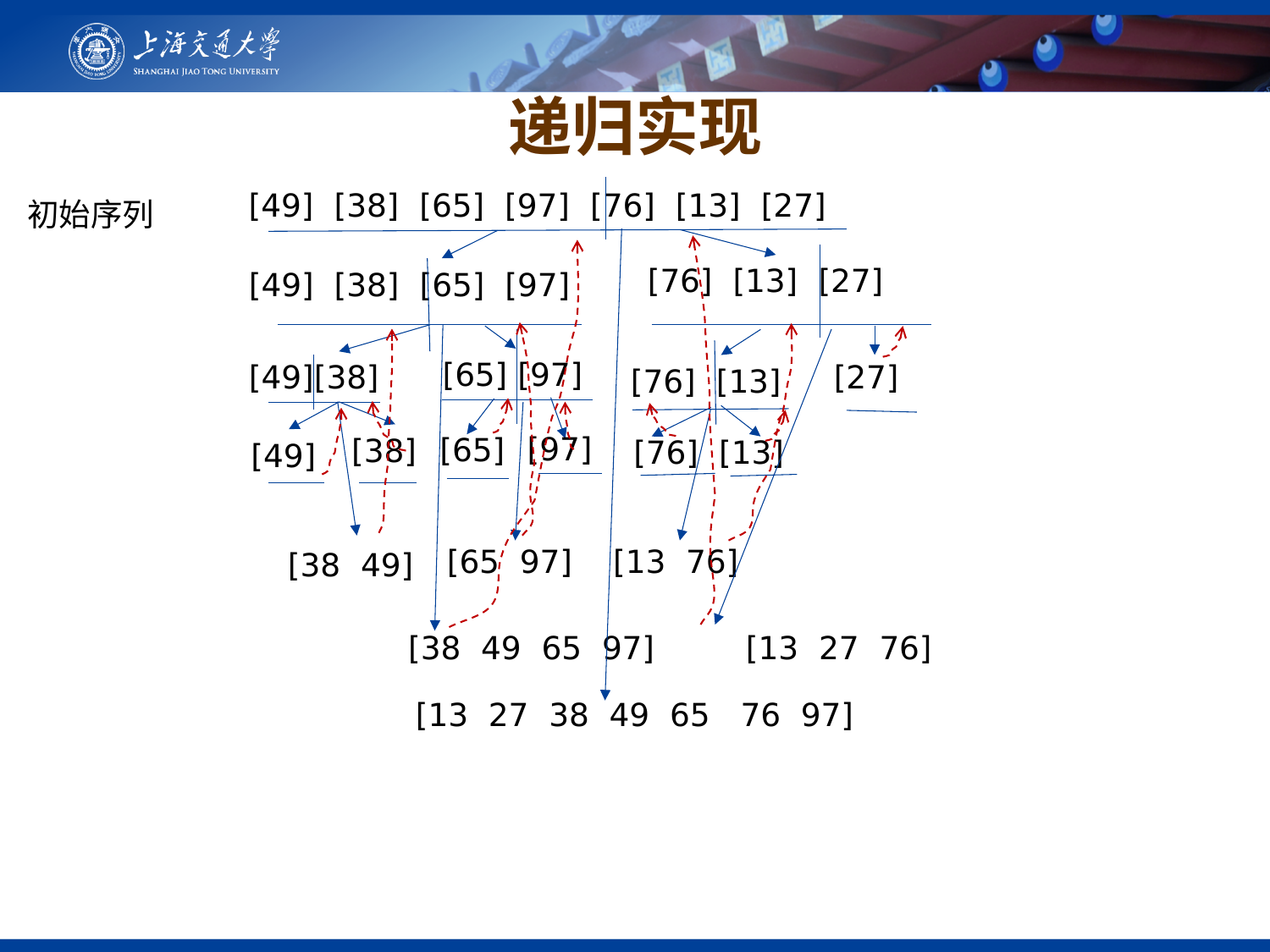

递归实现
[49]  [38]  [65]  [97]  [76]  [13]  [27]
初始序列

[76]  [13]  [27]
[49]  [38]  [65]  [97]

[65] [97]
[27]
[49][38]
[76]  [13]

[97]
[65]
[38]
[76]  [13]
[49]
[65  97]    [13  76]
[38  49]
[38  49  65  97]         [13  27  76]
[13  27  38  49  65   76  97]